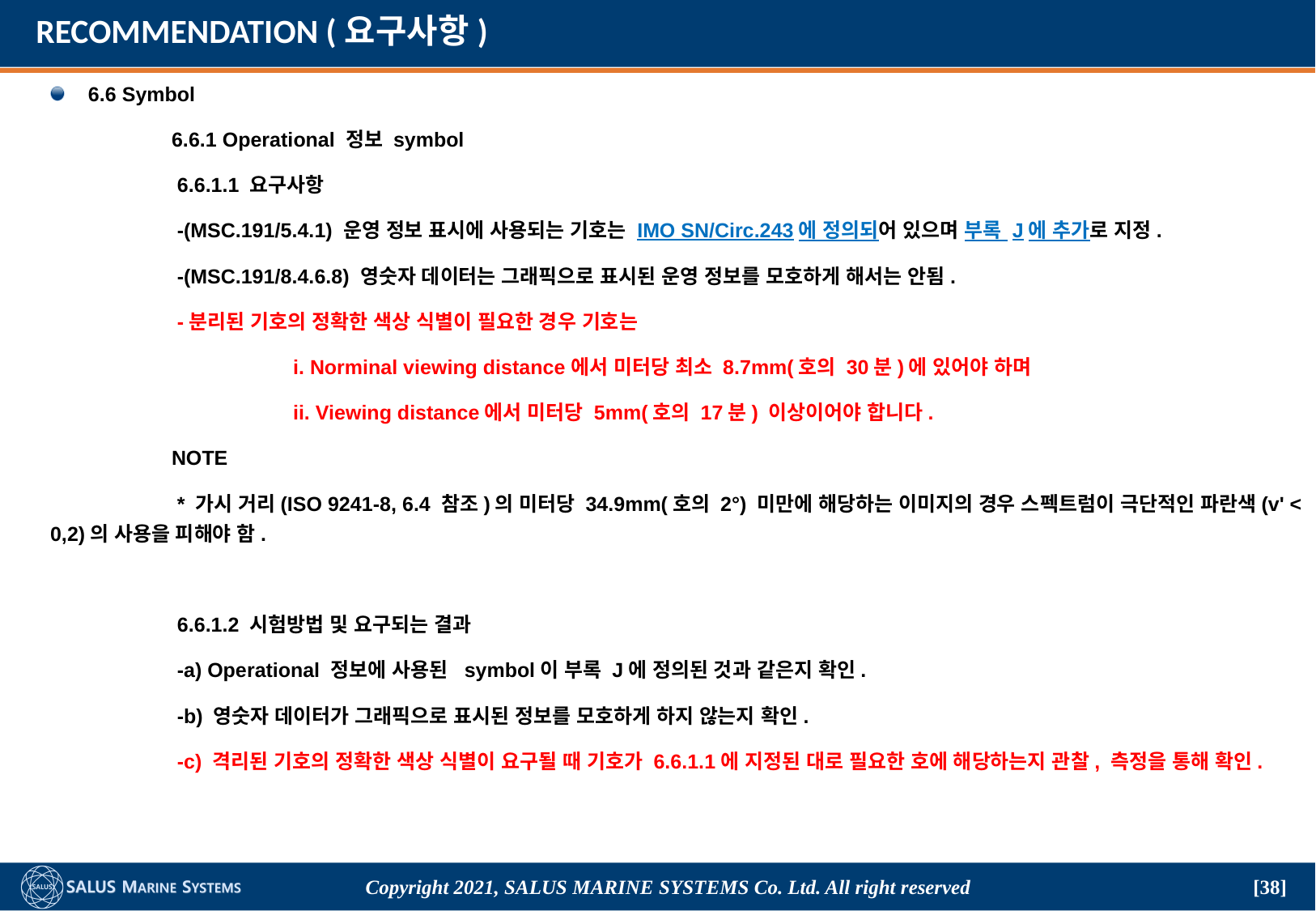

# RECOMMENDATION (요구사항)
6.6 Symbol
	6.6.1 Operational 정보 symbol
	 6.6.1.1 요구사항
	 -(MSC.191/5.4.1) 운영 정보 표시에 사용되는 기호는 IMO SN/Circ.243에 정의되어 있으며 부록 J에 추가로 지정.
	 -(MSC.191/8.4.6.8) 영숫자 데이터는 그래픽으로 표시된 운영 정보를 모호하게 해서는 안됨.
	 -분리된 기호의 정확한 색상 식별이 필요한 경우 기호는
		i. Norminal viewing distance에서 미터당 최소 8.7mm(호의 30분)에 있어야 하며
		ii. Viewing distance에서 미터당 5mm(호의 17분) 이상이어야 합니다.
	NOTE
	 * 가시 거리(ISO 9241-8, 6.4 참조)의 미터당 34.9mm(호의 2°) 미만에 해당하는 이미지의 경우 스펙트럼이 극단적인 파란색(v' < 0,2)의 사용을 피해야 함.

	 6.6.1.2 시험방법 및 요구되는 결과
	 -a) Operational 정보에 사용된  symbol이 부록 J에 정의된 것과 같은지 확인.
	 -b) 영숫자 데이터가 그래픽으로 표시된 정보를 모호하게 하지 않는지 확인.
	 -c) 격리된 기호의 정확한 색상 식별이 요구될 때 기호가 6.6.1.1에 지정된 대로 필요한 호에 해당하는지 관찰, 측정을 통해 확인.
Copyright 2021, SALUS Marine Systems Co. Ltd. All right reserved
[38]